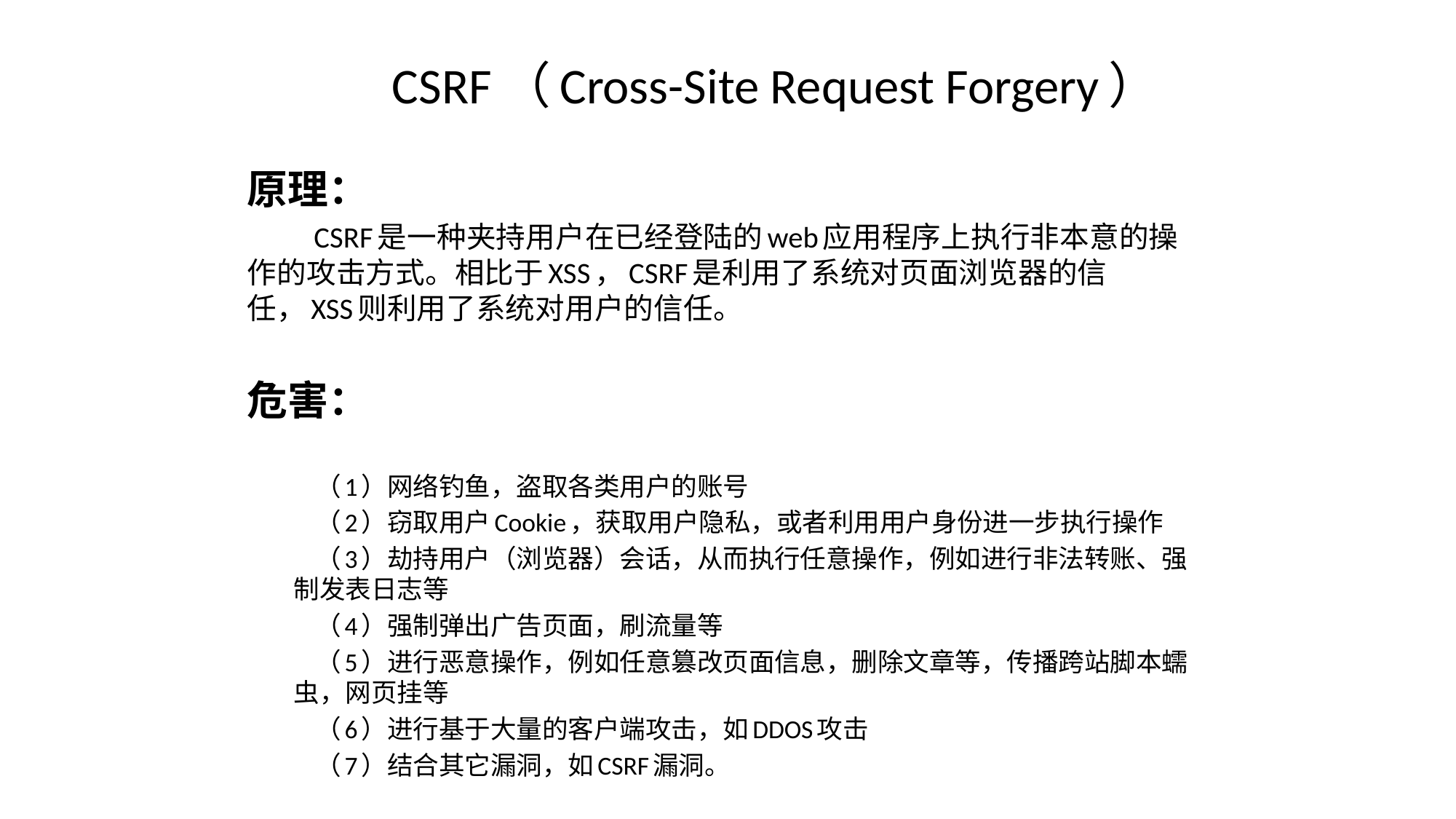

# CSRF（Cross-Site Request Forgery）
原理：
   	CSRF是一种夹持用户在已经登陆的web应用程序上执行非本意的操作的攻击方式。相比于XSS，CSRF是利用了系统对页面浏览器的信任，XSS则利用了系统对用户的信任。

危害：

   （1）网络钓鱼，盗取各类用户的账号
   （2）窃取用户Cookie，获取用户隐私，或者利用用户身份进一步执行操作
   （3）劫持用户（浏览器）会话，从而执行任意操作，例如进行非法转账、强制发表日志等
   （4）强制弹出广告页面，刷流量等
   （5）进行恶意操作，例如任意篡改页面信息，删除文章等，传播跨站脚本蠕虫，网页挂等
   （6）进行基于大量的客户端攻击，如DDOS攻击
   （7）结合其它漏洞，如CSRF漏洞。